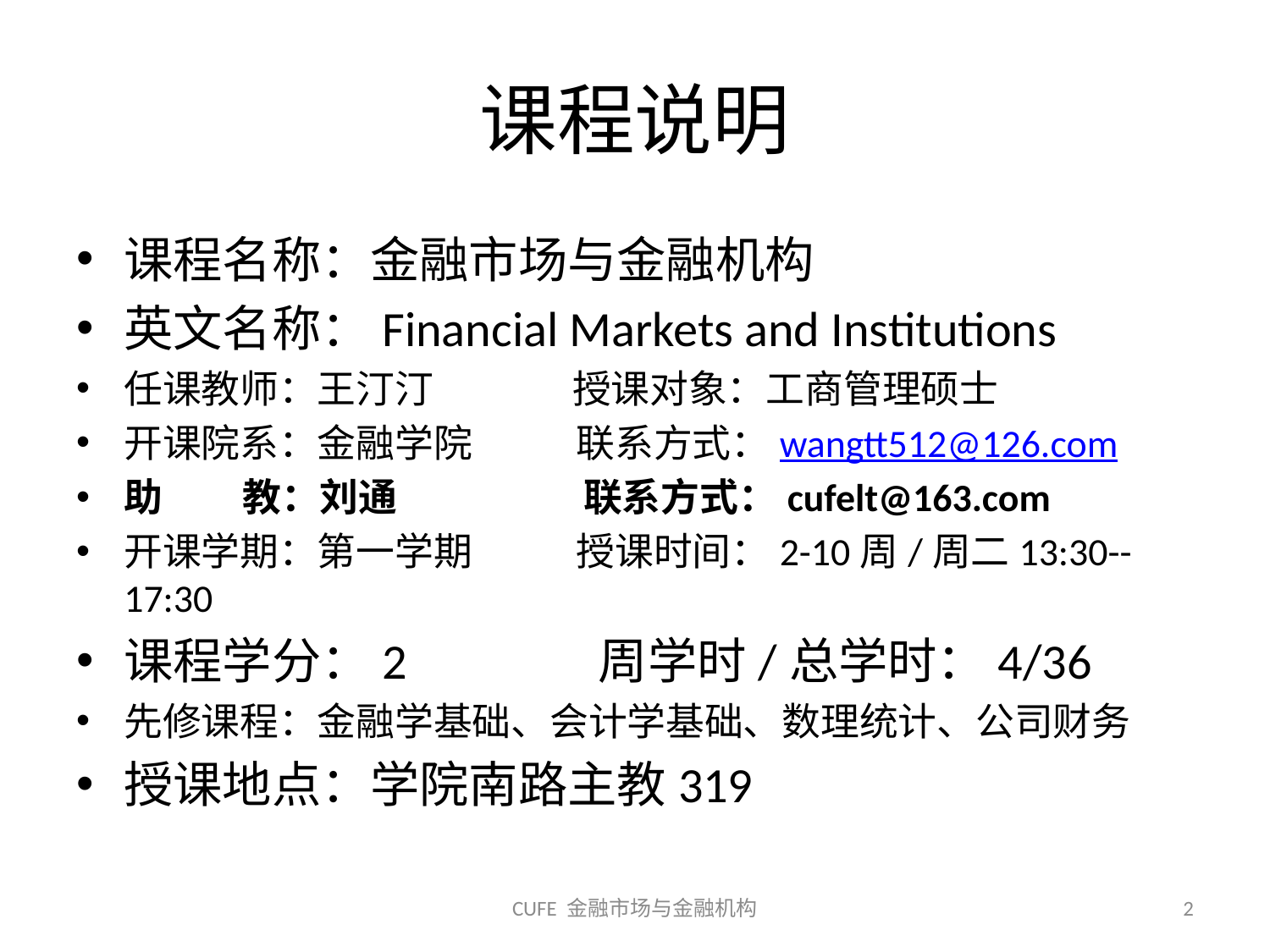

# 课程说明
课程名称：金融市场与金融机构
英文名称：Financial Markets and Institutions
任课教师：王汀汀                授课对象：工商管理硕士
开课院系：金融学院            联系方式：wangtt512@126.com
助         教：刘通                     联系方式：cufelt@163.com
开课学期：第一学期            授课时间：2-10周/周二13:30--17:30
课程学分：2                周学时/总学时：4/36
先修课程：金融学基础、会计学基础、数理统计、公司财务
授课地点：学院南路主教319

CUFE 金融市场与金融机构
2